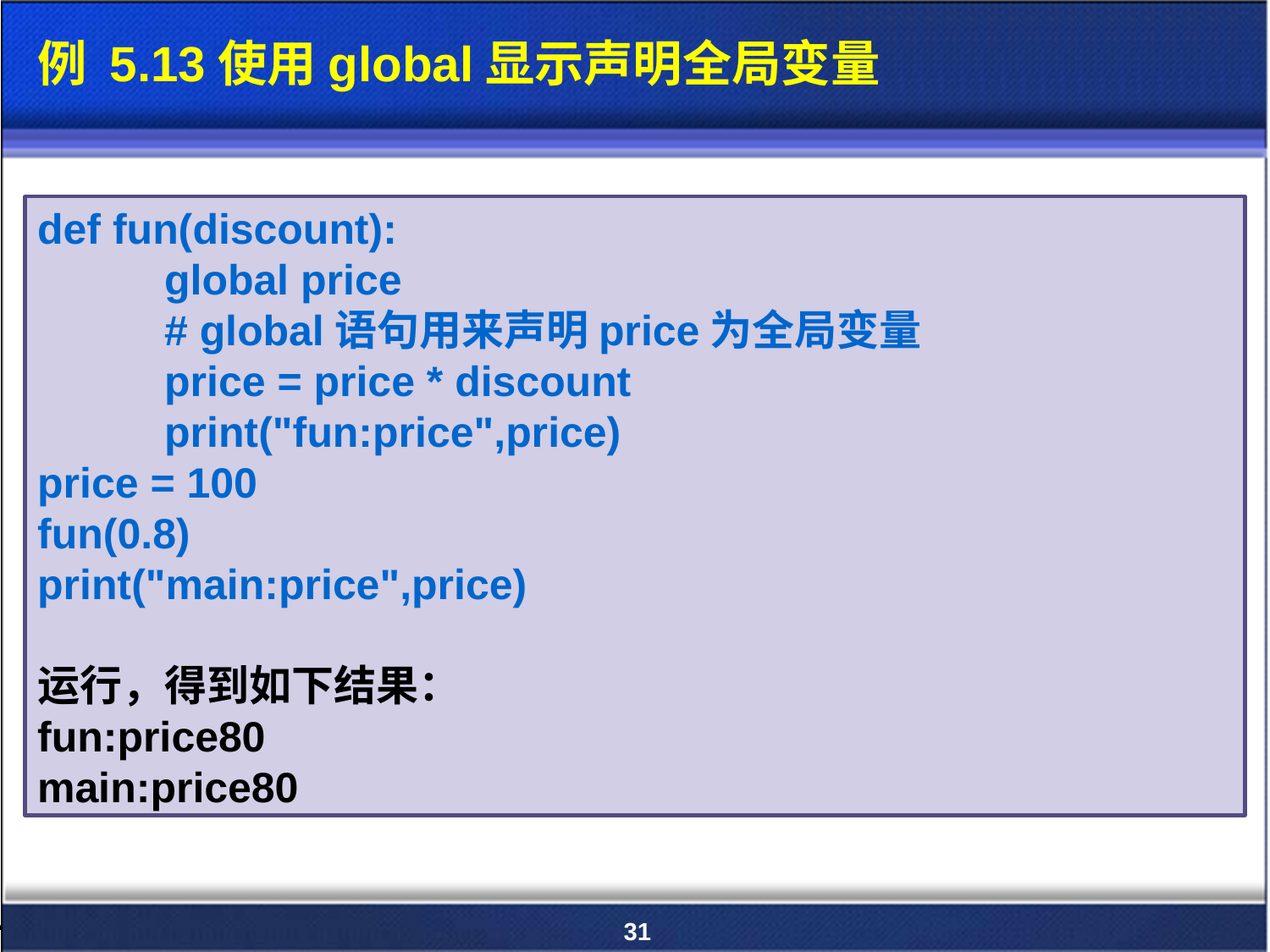

例 5.13使用global显示声明全局变量

def fun(discount):
	global price
	# global语句用来声明price为全局变量
	price = price * discount
	print("fun:price",price)
price = 100
fun(0.8)
print("main:price",price)

运行，得到如下结果：
fun:price80
main:price80

31